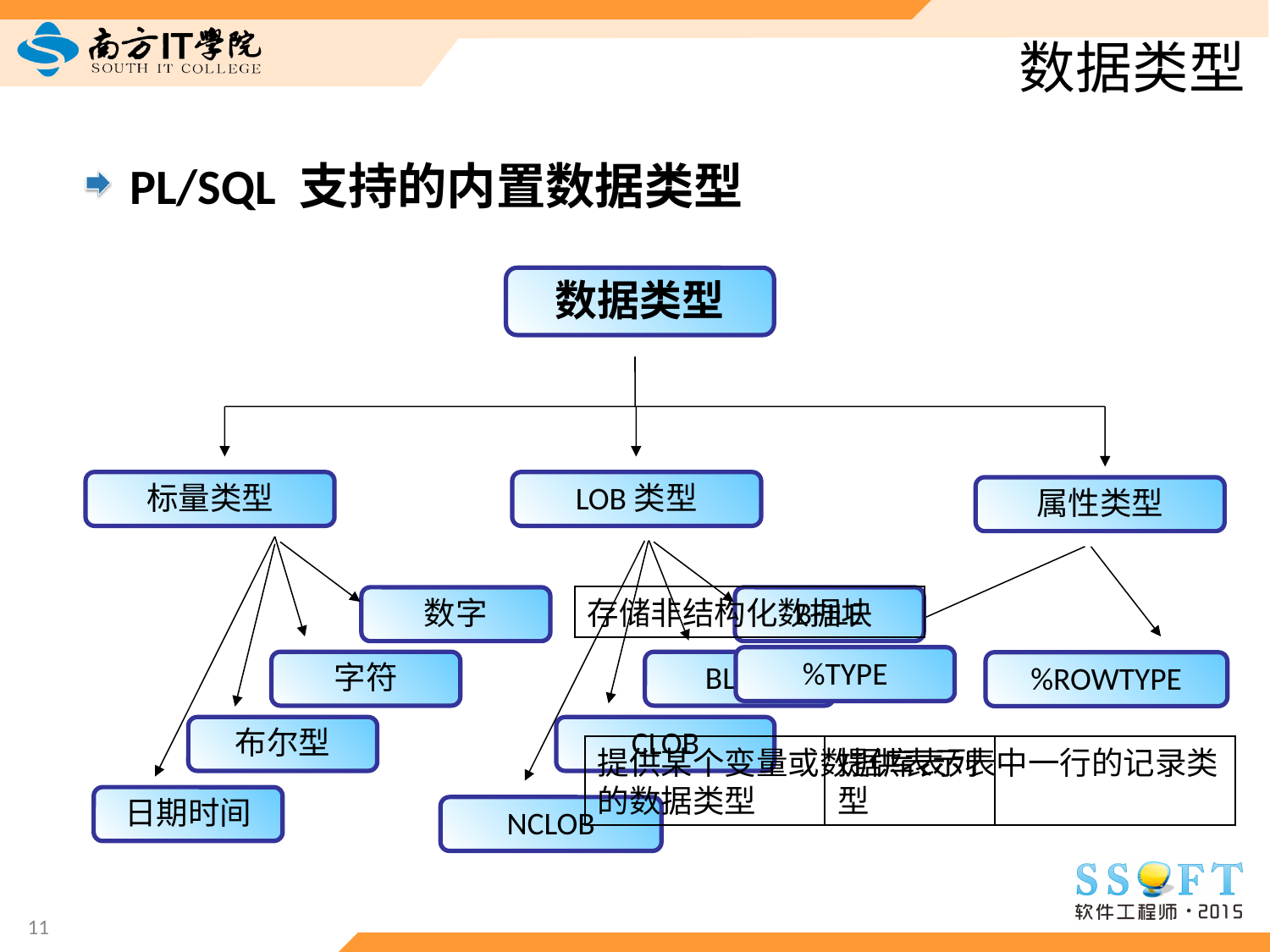

# 数据类型
PL/SQL 支持的内置数据类型
数据类型

标量类型
LOB类型
属性类型

存储非结构化数据块
数字
BFILE
%TYPE
字符
BLOB
%ROWTYPE
布尔型
CLOB
提供某个变量或数据库表列的数据类型
提供表示表中一行的记录类型
日期时间
NCLOB
11